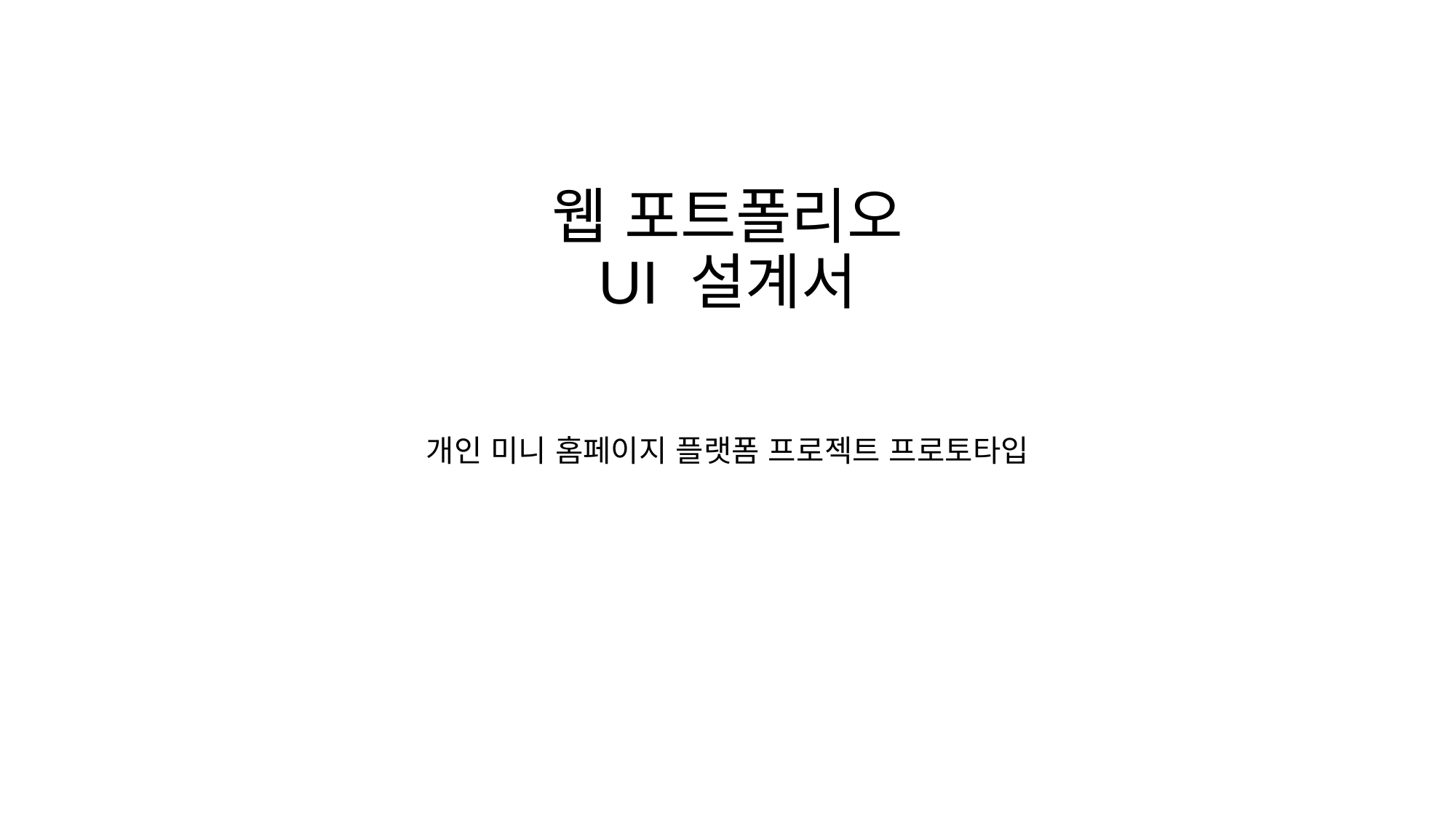

# 웹 포트폴리오 UI 설계서
개인 미니 홈페이지 플랫폼 프로젝트 프로토타입